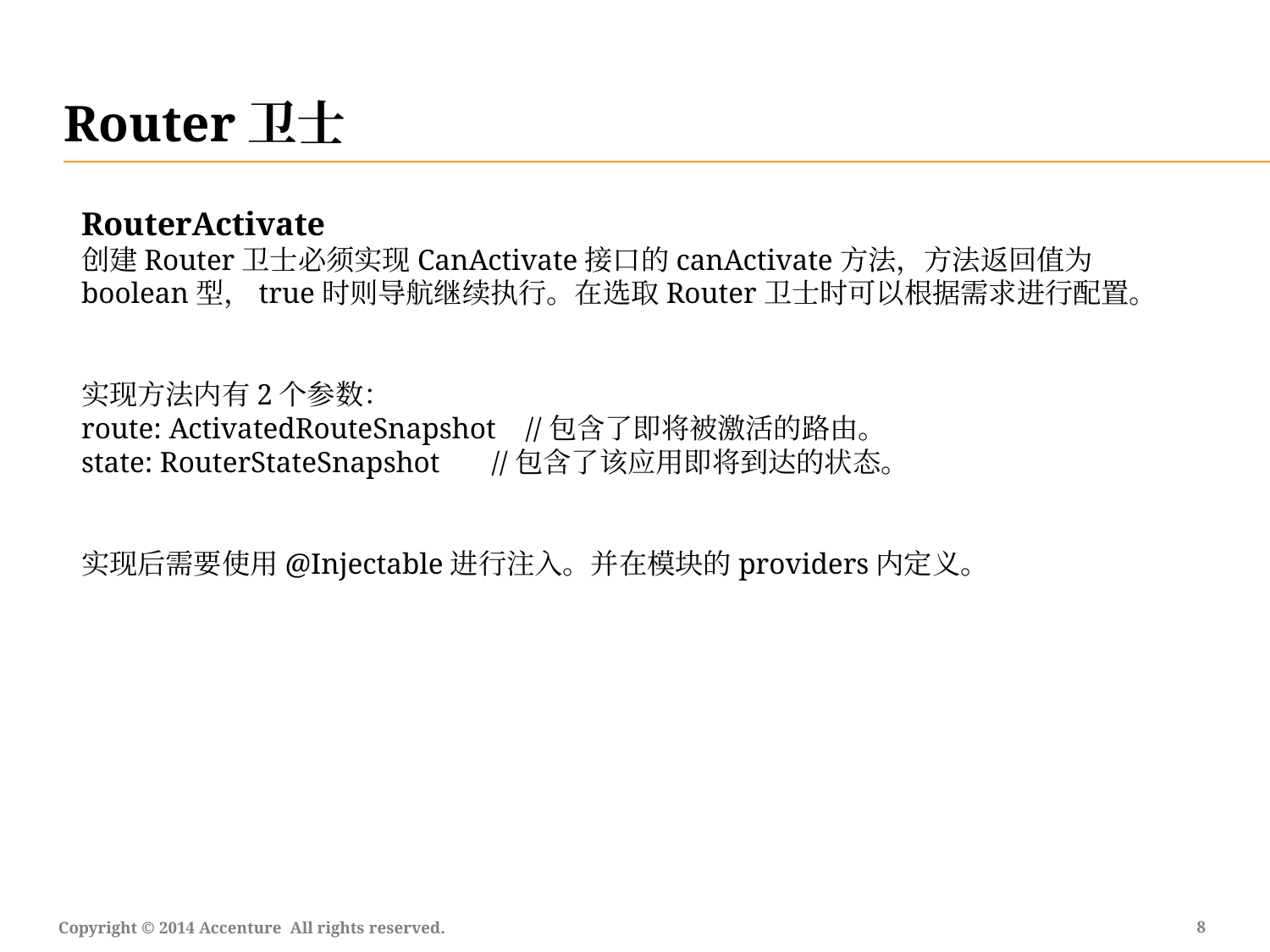

Router卫士
RouterActivate
创建Router卫士必须实现CanActivate接口的canActivate方法，方法返回值为boolean型，true时则导航继续执行。在选取Router卫士时可以根据需求进行配置。

实现方法内有2个参数：
route: ActivatedRouteSnapshot    //包含了即将被激活的路由。
state: RouterStateSnapshot       //包含了该应用即将到达的状态。

实现后需要使用@Injectable进行注入。并在模块的providers内定义。

8
Copyright © 2014 Accenture  All rights reserved.